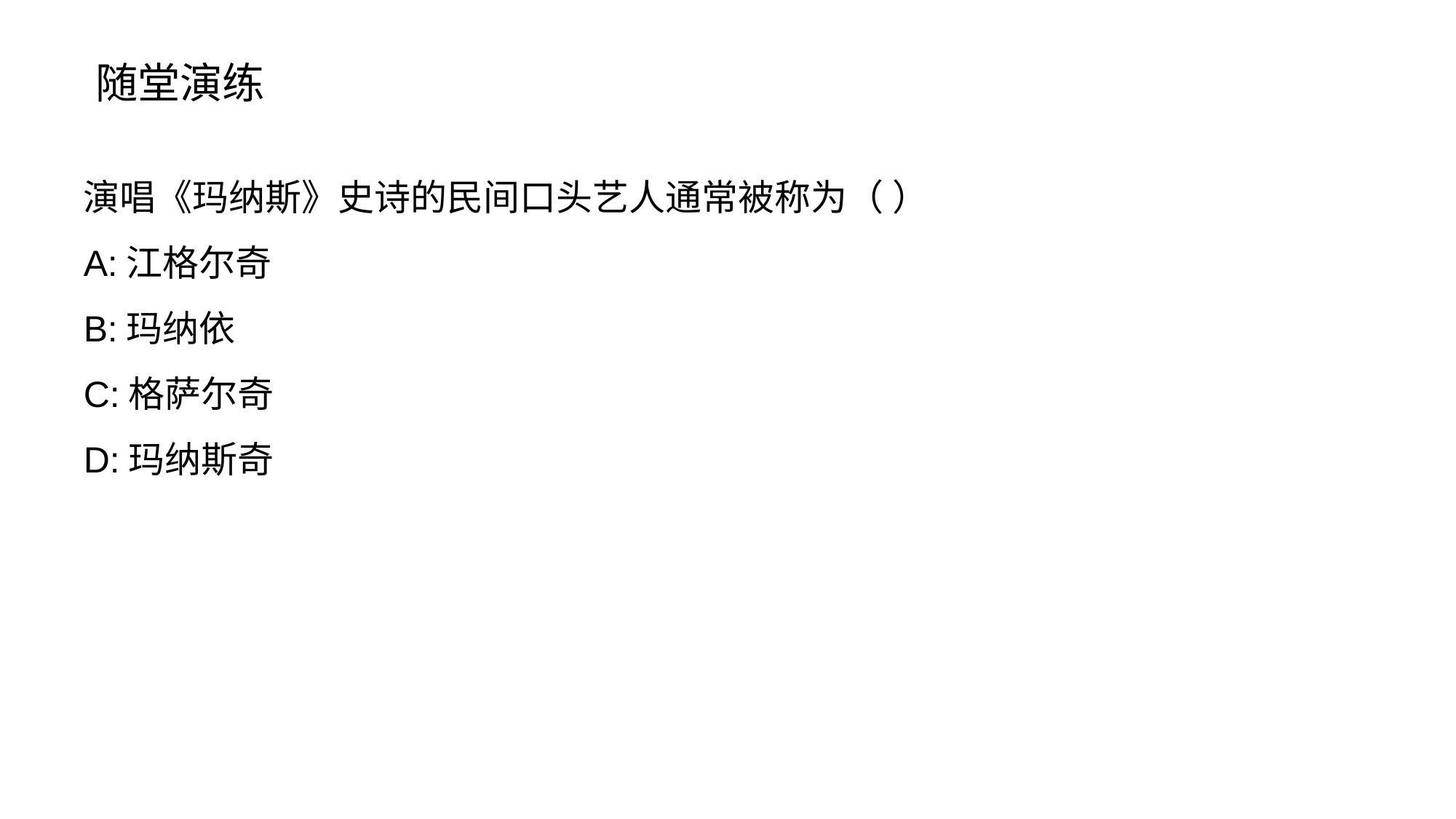

随堂演练
演唱《玛纳斯》史诗的民间口头艺人通常被称为（ ）
A:江格尔奇
B:玛纳依
C:格萨尔奇
D:玛纳斯奇